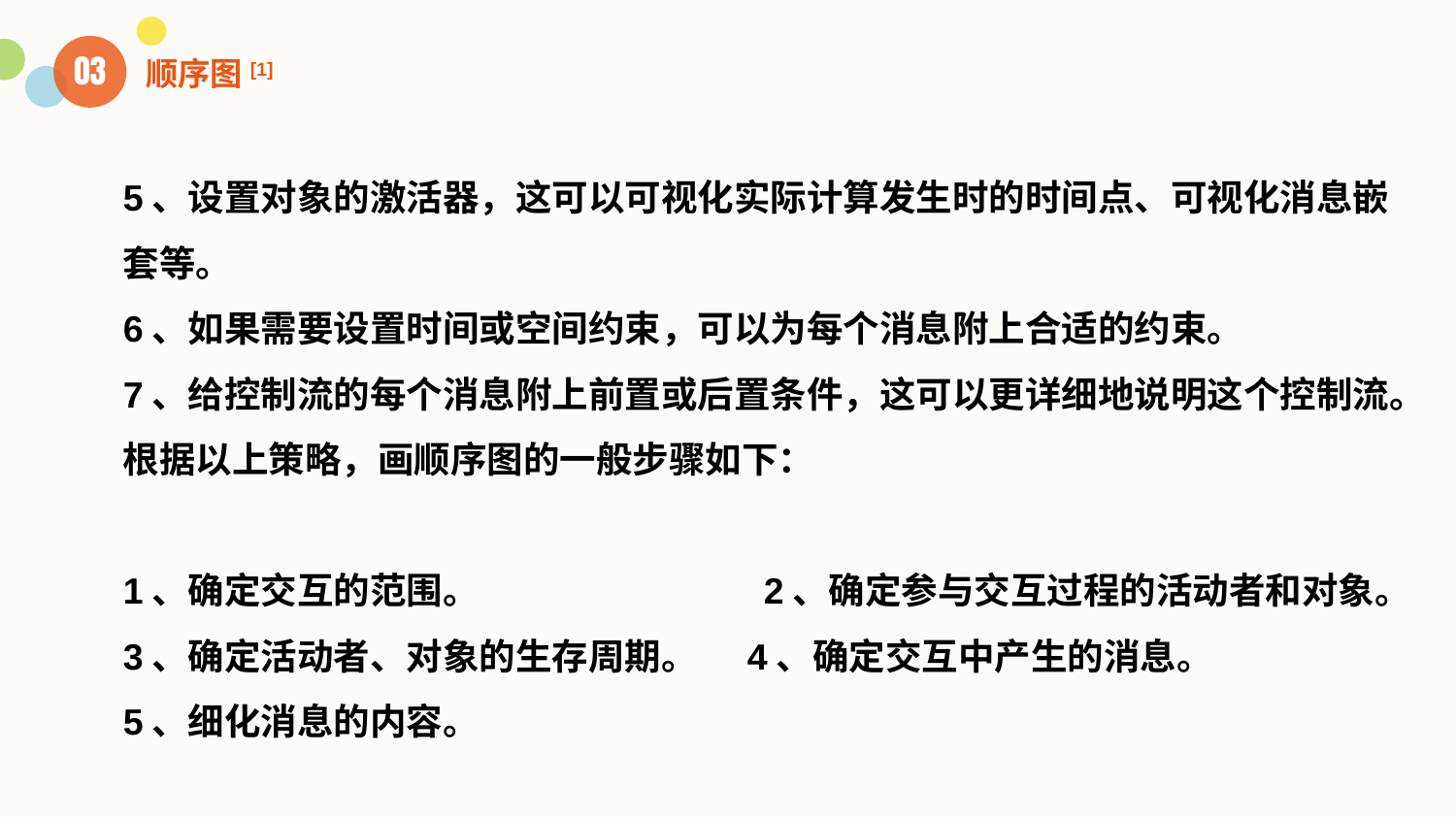

03
顺序图[1]

5、设置对象的激活器，这可以可视化实际计算发生时的时间点、可视化消息嵌套等。
6、如果需要设置时间或空间约束，可以为每个消息附上合适的约束。
7、给控制流的每个消息附上前置或后置条件，这可以更详细地说明这个控制流。
根据以上策略，画顺序图的一般步骤如下：

1、确定交互的范围。		      2、确定参与交互过程的活动者和对象。
3、确定活动者、对象的生存周期。	    4、确定交互中产生的消息。
5、细化消息的内容。